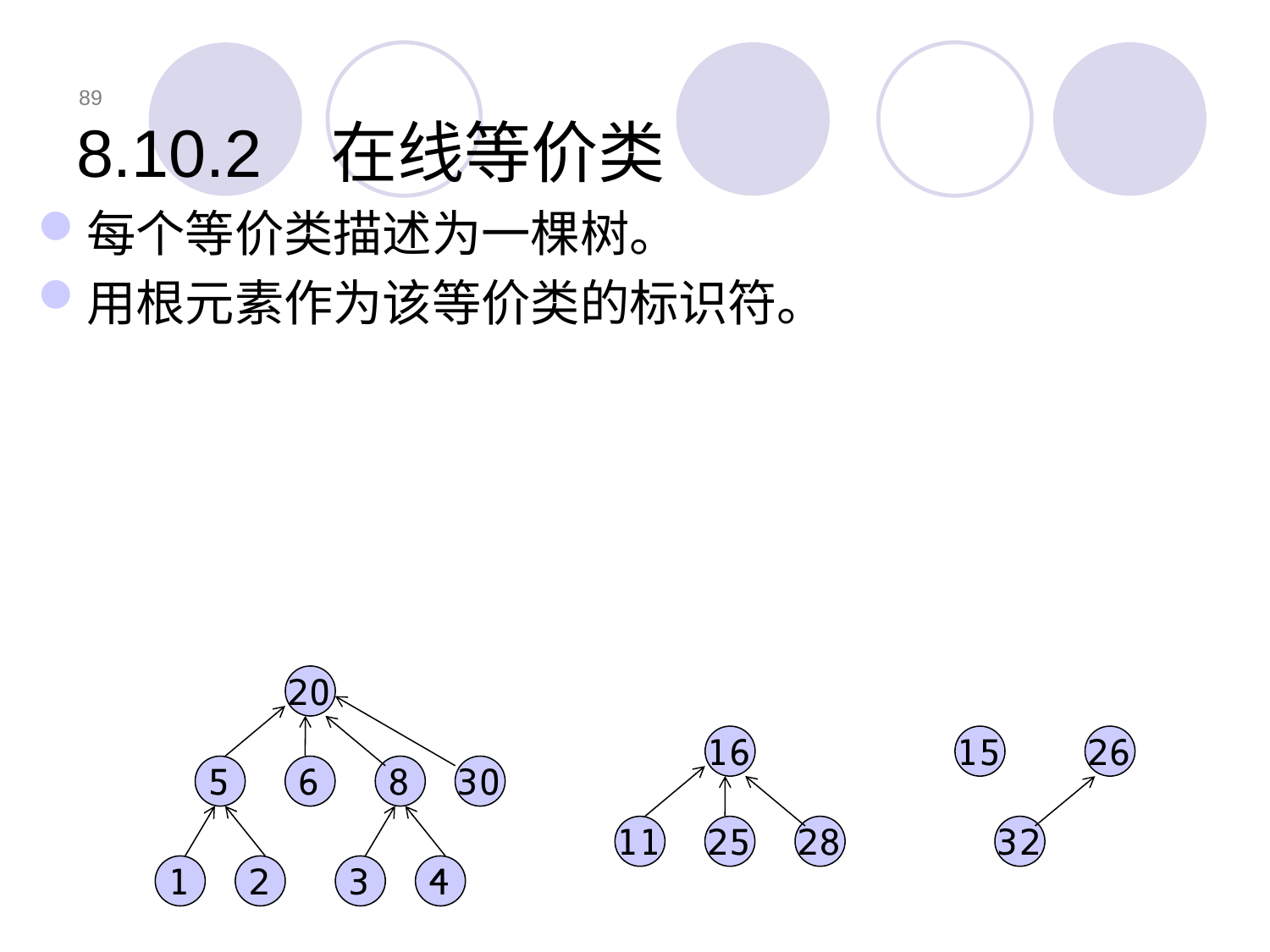

8.10.2	在线等价类
89

每个等价类描述为一棵树。
用根元素作为该等价类的标识符。

20

16
15
26
5
6
8
30

11
25
28
32
1
2
3
4